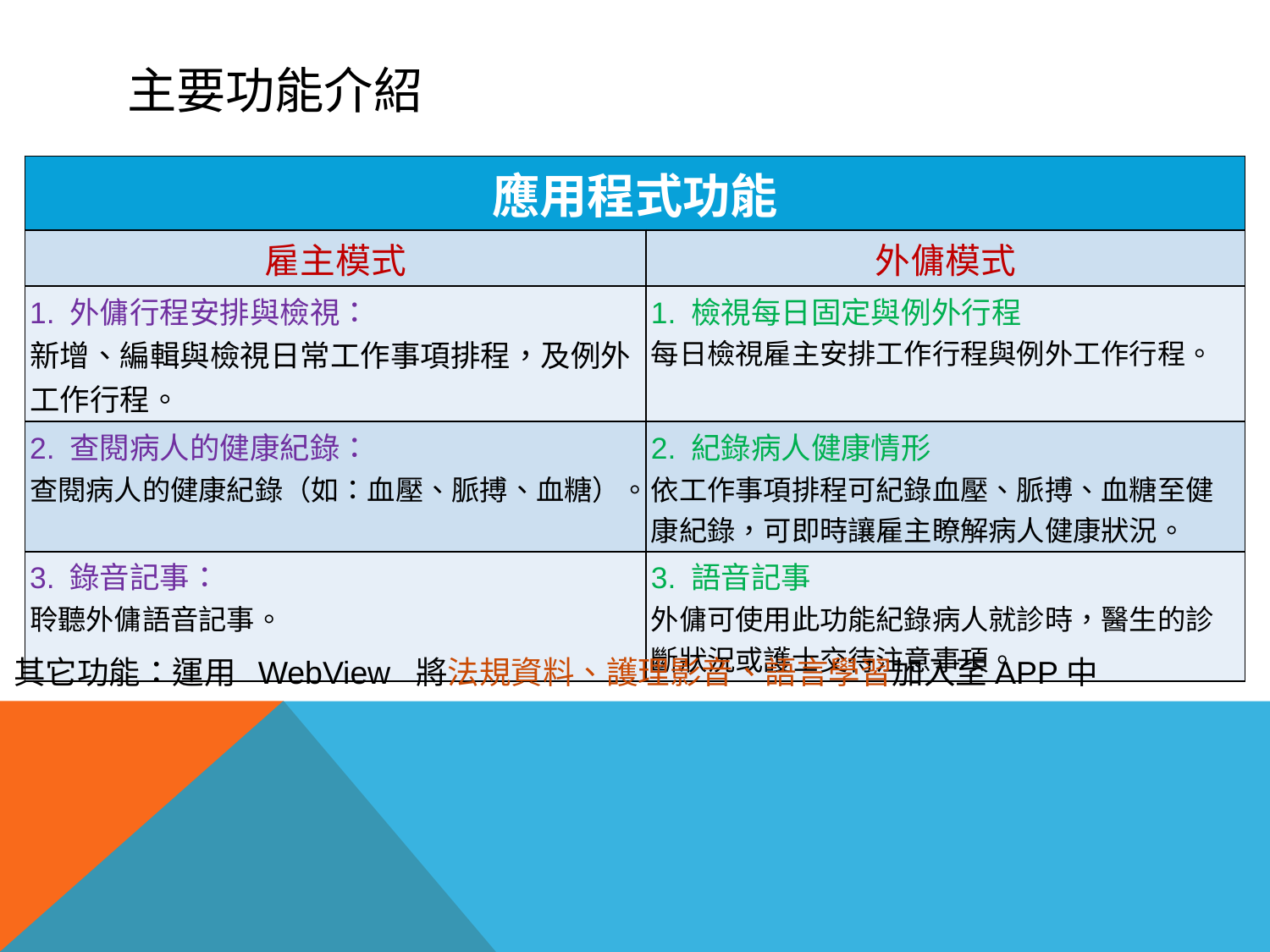

# 主要功能介紹
| 應用程式功能 |  |
| --- | --- |
| 雇主模式 | 外傭模式 |
| 1. 外傭行程安排與檢視： 新增、編輯與檢視日常工作事項排程，及例外工作行程。 | 1. 檢視每日固定與例外行程 每日檢視雇主安排工作行程與例外工作行程。 |
| 2. 查閱病人的健康紀錄： 查閱病人的健康紀錄（如：血壓、脈搏、血糖）。 | 2. 紀錄病人健康情形 依工作事項排程可紀錄血壓、脈搏、血糖至健康紀錄，可即時讓雇主瞭解病人健康狀況。 |
| 3. 錄音記事： 聆聽外傭語音記事。 | 3. 語音記事 外傭可使用此功能紀錄病人就診時，醫生的診斷狀況或護士交待注意事項。 |
其它功能：運用  WebView  將法規資料、護理影音、語言學習加入至APP中